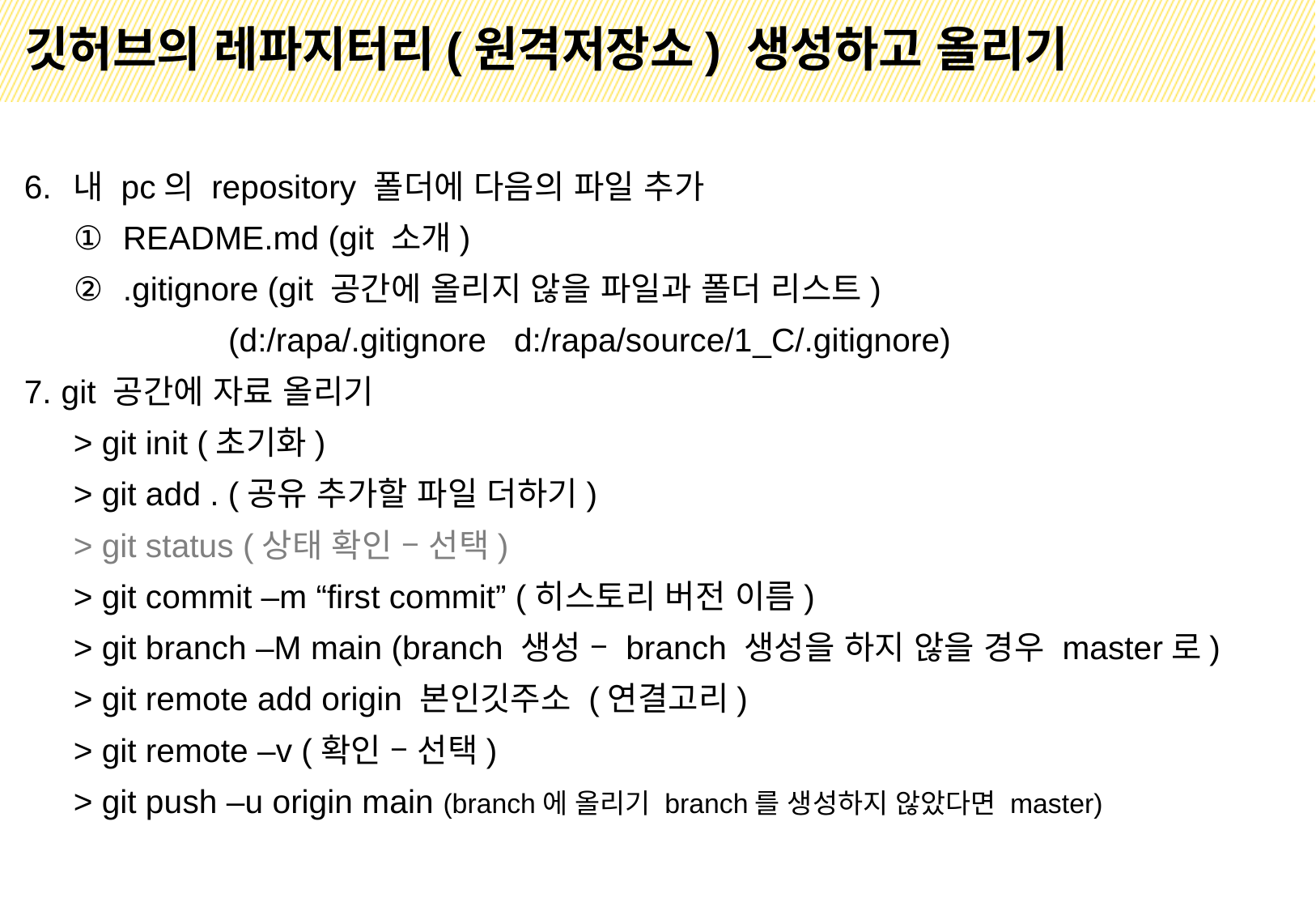

# 깃허브의 레파지터리(원격저장소) 생성하고 올리기
내 pc의 repository 폴더에 다음의 파일 추가
README.md (git 소개)
.gitignore (git 공간에 올리지 않을 파일과 폴더 리스트)
                 (d:/rapa/.gitignore   d:/rapa/source/1_C/.gitignore)
git 공간에 자료 올리기
> git init (초기화)
> git add . (공유 추가할 파일 더하기)
> git status (상태 확인 – 선택)
> git commit –m “first commit” (히스토리 버전 이름)
> git branch –M main (branch 생성 – branch 생성을 하지 않을 경우 master로)
> git remote add origin 본인깃주소 (연결고리)
> git remote –v (확인 – 선택)
> git push –u origin main (branch에 올리기 branch를 생성하지 않았다면 master)